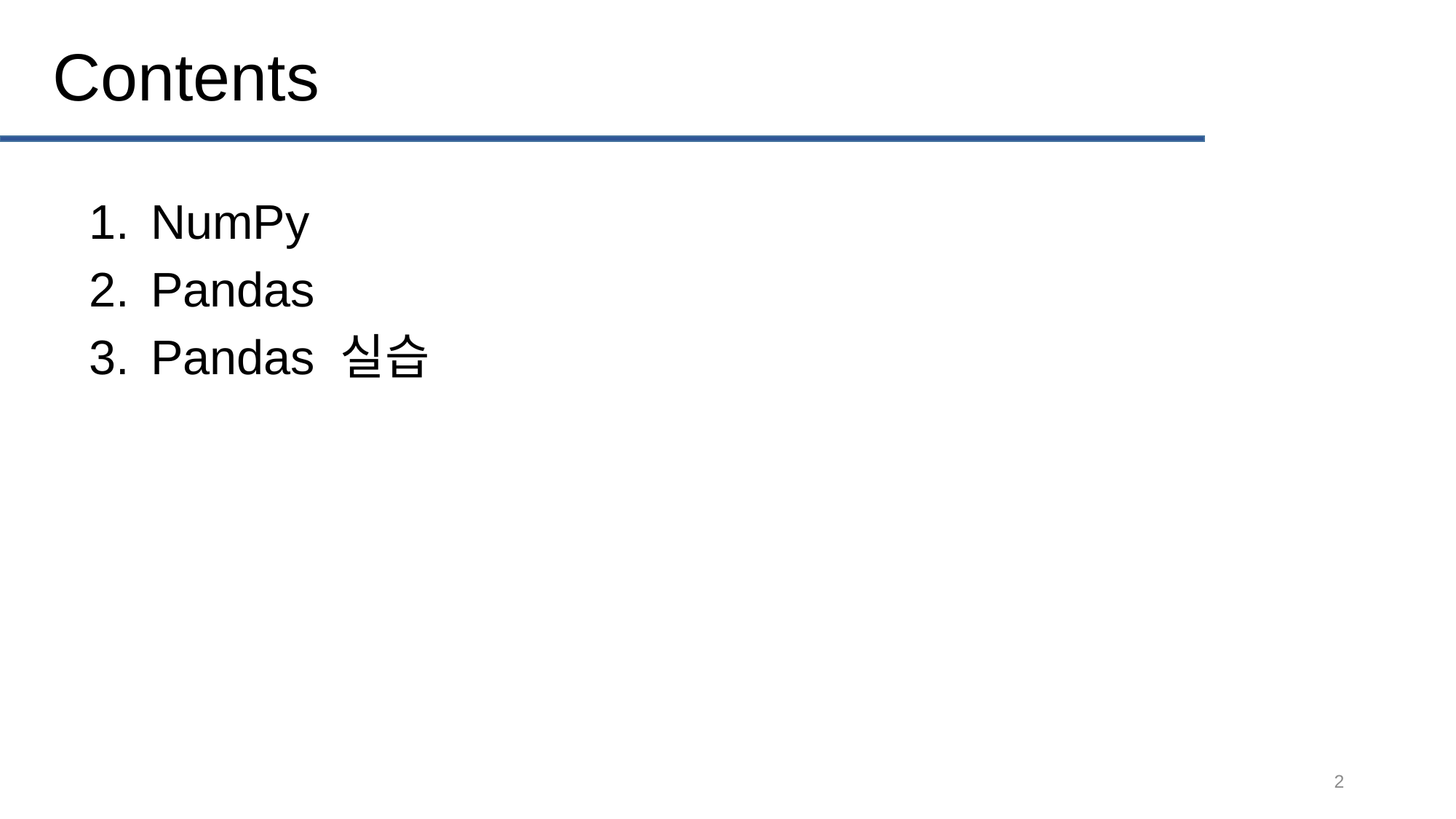

# Contents

NumPy
Pandas
Pandas 실습
2